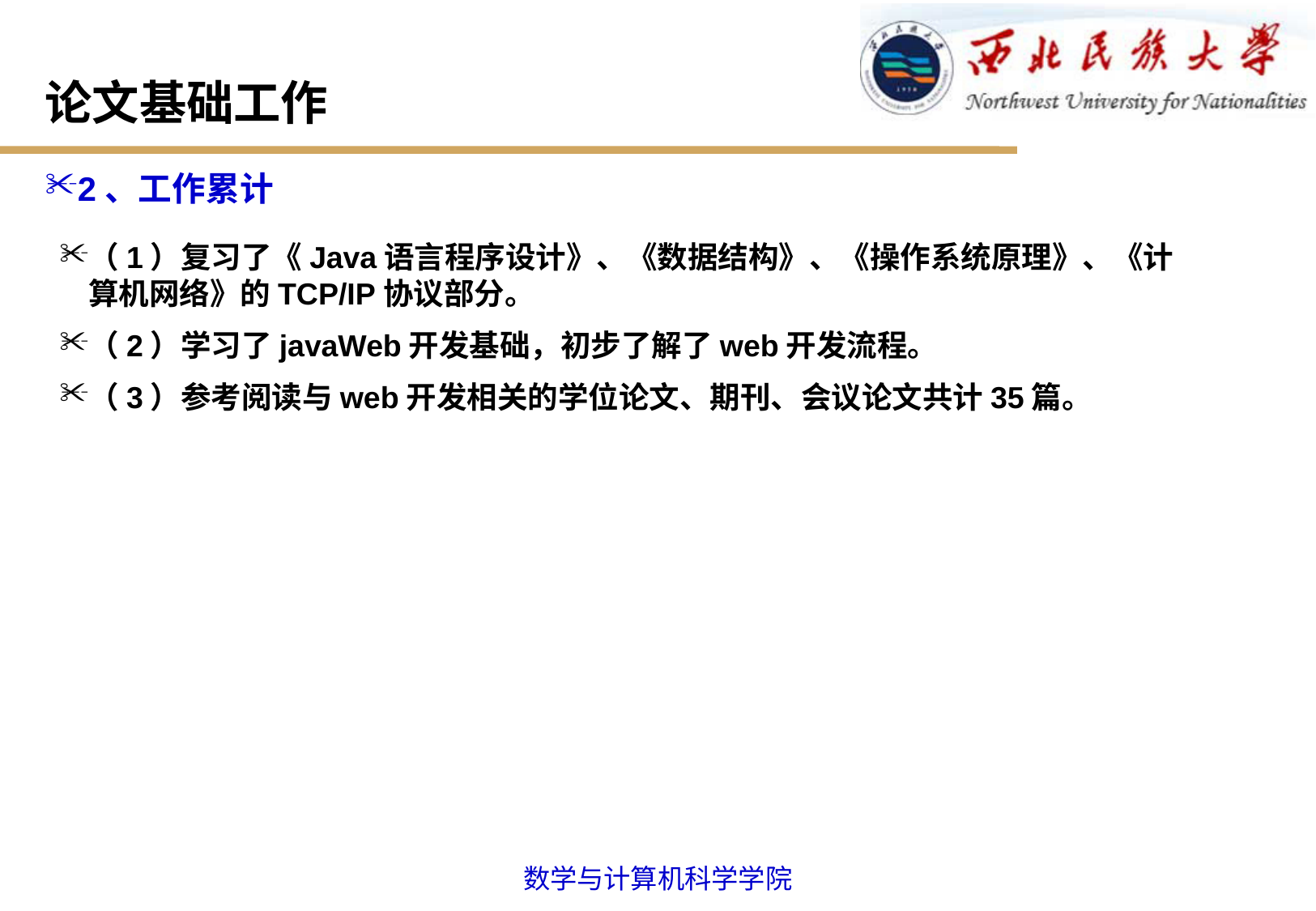

# 论文基础工作
2、工作累计
（1）复习了《Java语言程序设计》、《数据结构》、《操作系统原理》、《计算机网络》的TCP/IP协议部分。
（2）学习了javaWeb开发基础，初步了解了web开发流程。
（3）参考阅读与web开发相关的学位论文、期刊、会议论文共计35篇。